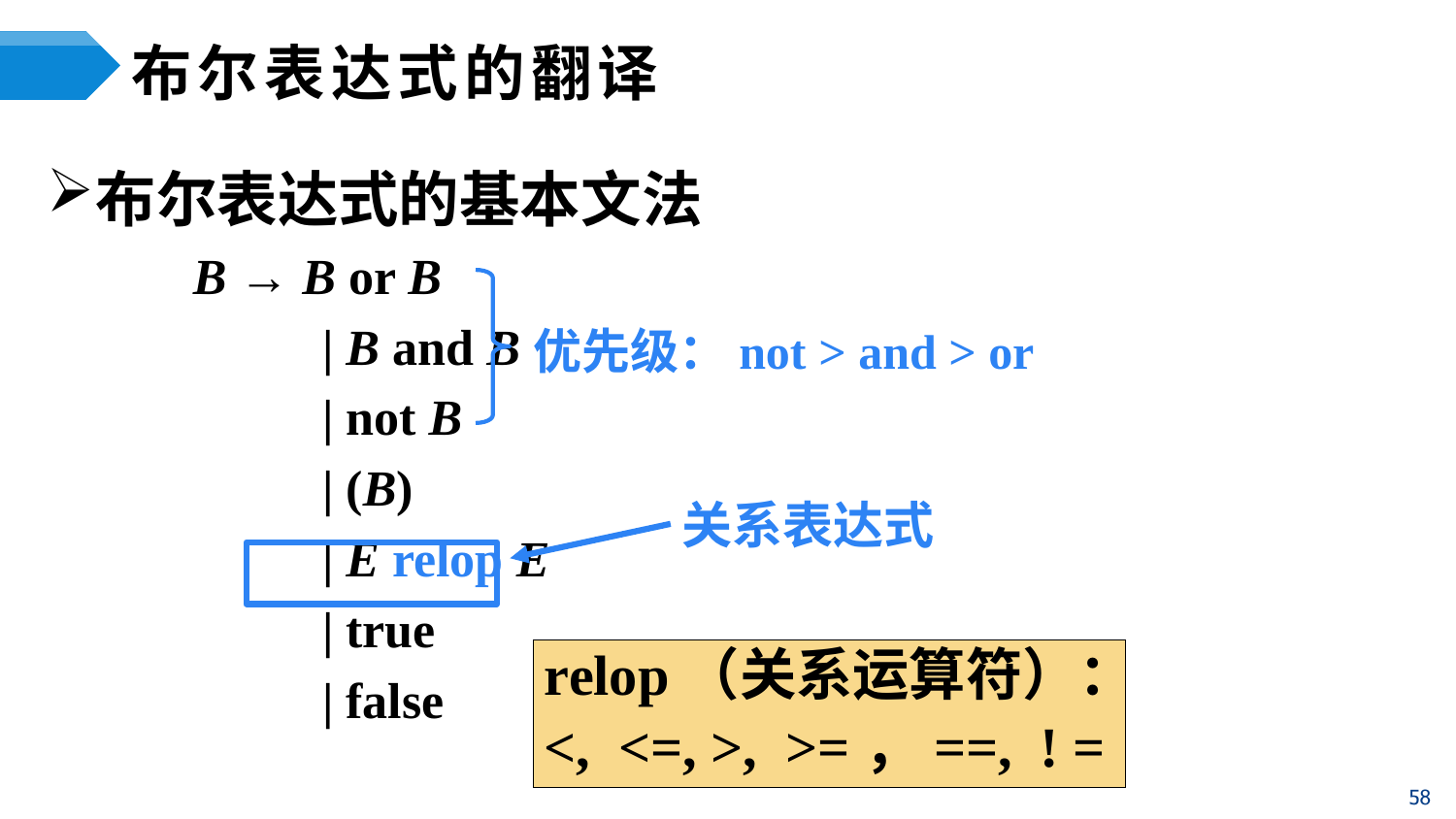

# 布尔表达式的翻译
布尔表达式的基本文法
	B → B or B
		   | B and B
		   | not B
		   | (B)
		   | E relop E
		   | true
		   | false

优先级：not > and > or
关系表达式

relop（关系运算符）：
<,  <=, >,  >=，==,  ! =
58